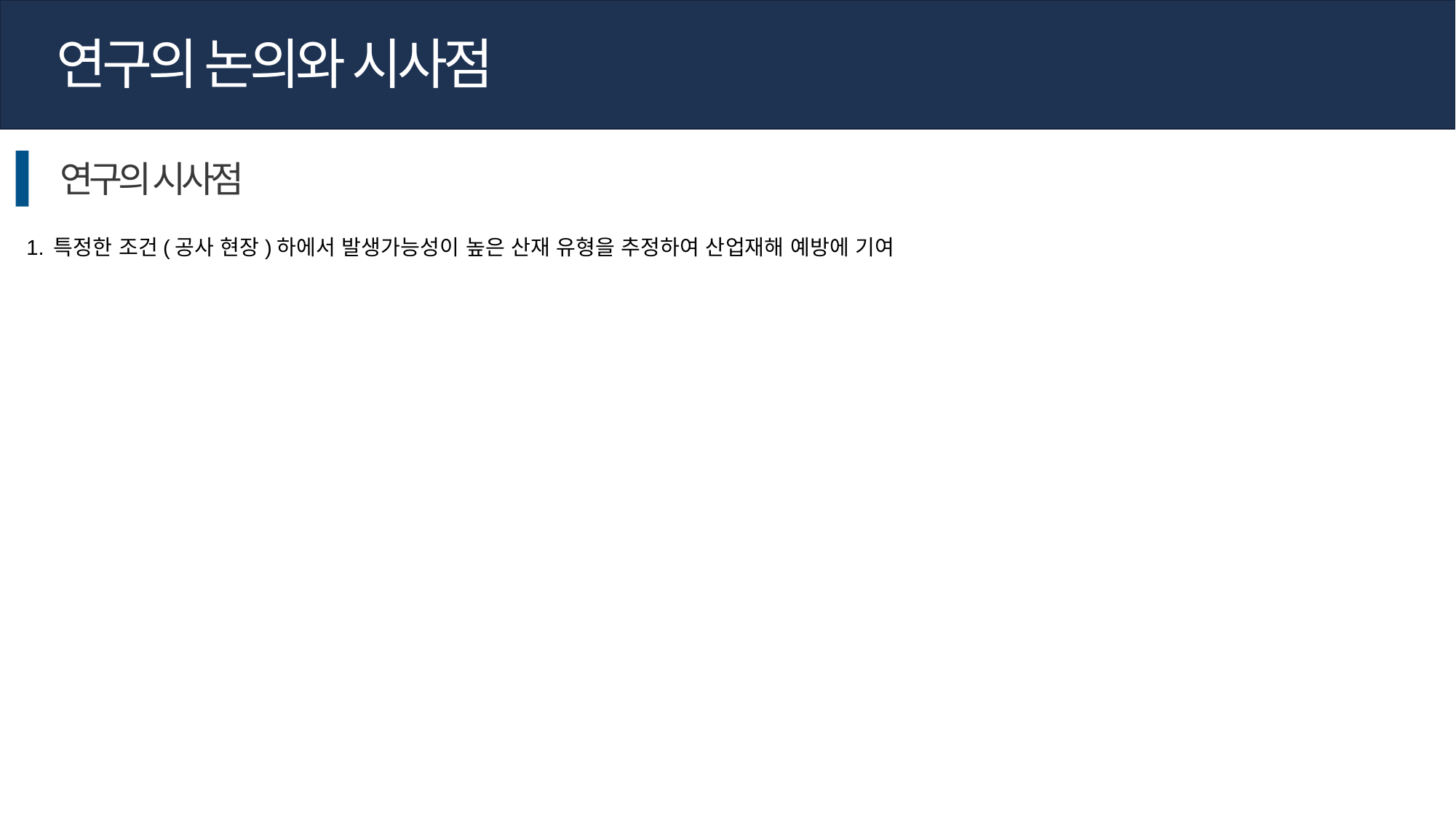

연구의 논의와 시사점

연구의 시사점
특정한 조건(공사 현장)하에서 발생가능성이 높은 산재 유형을 추정하여 산업재해 예방에 기여